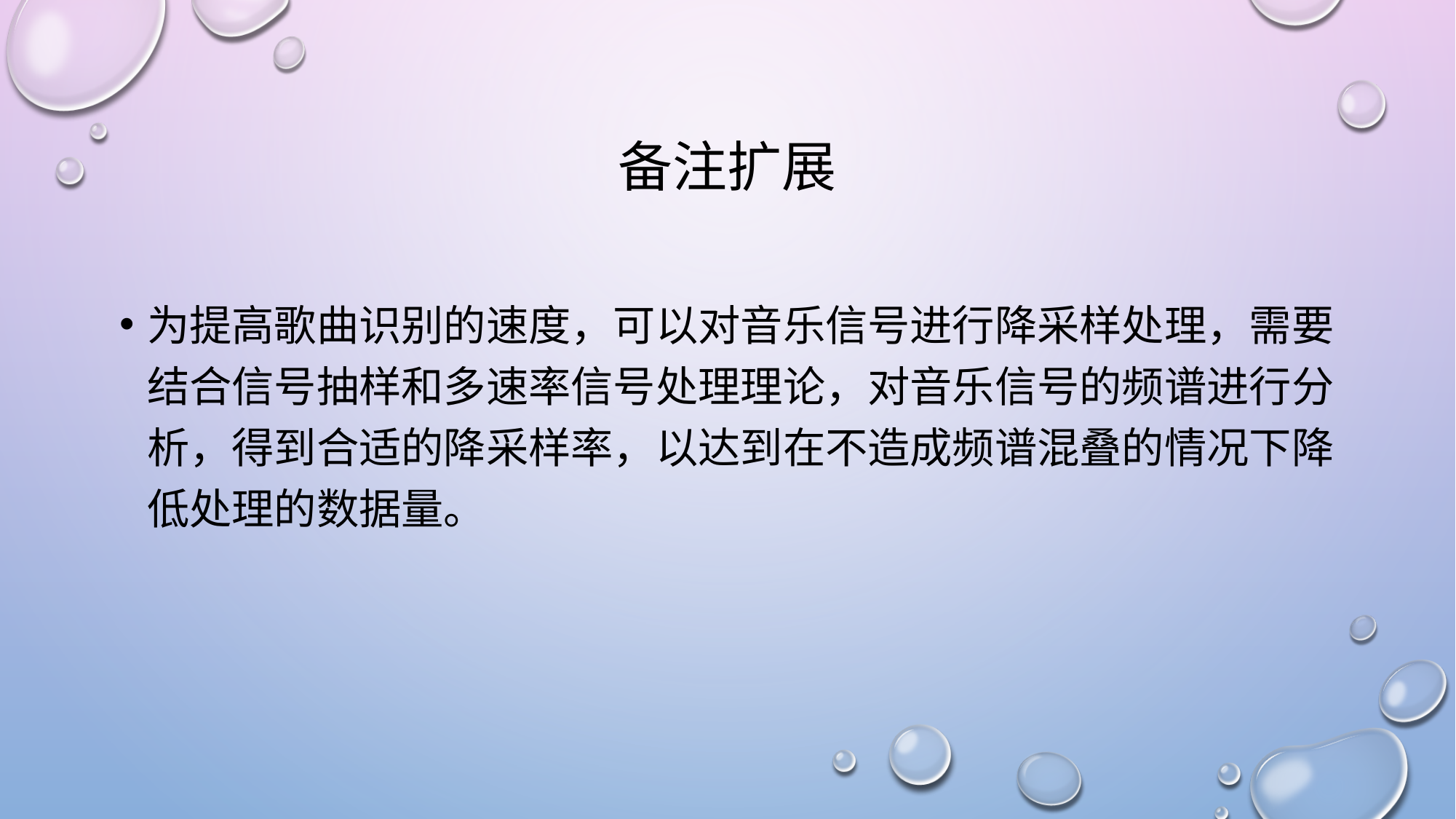

# 备注扩展
为提高歌曲识别的速度，可以对音乐信号进行降采样处理，需要结合信号抽样和多速率信号处理理论，对音乐信号的频谱进行分析，得到合适的降采样率，以达到在不造成频谱混叠的情况下降低处理的数据量。